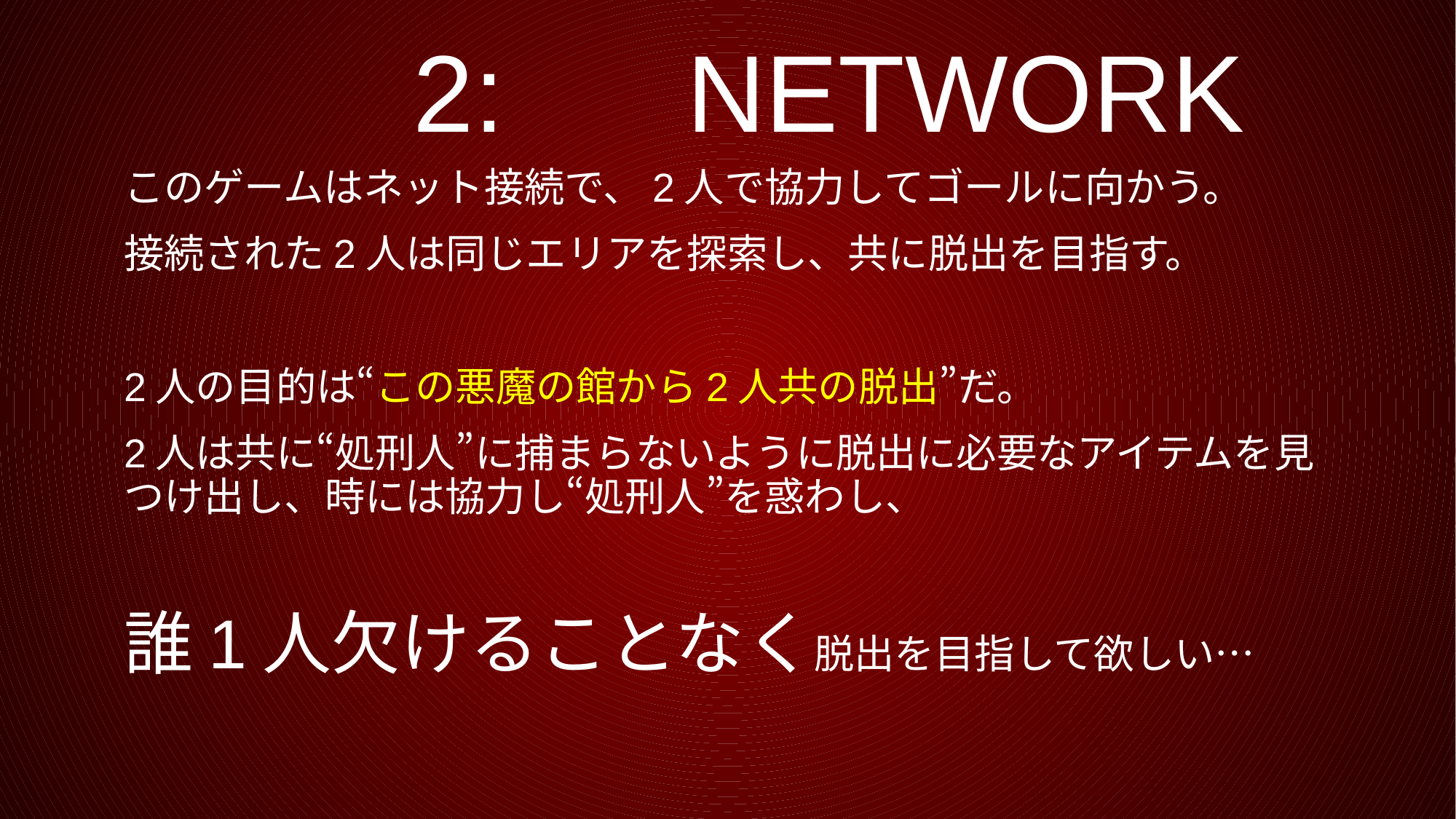

# 2:      NetWork
このゲームはネット接続で、2人で協力してゴールに向かう。
接続された2人は同じエリアを探索し、共に脱出を目指す。

2人の目的は“この悪魔の館から2人共の脱出”だ。
2人は共に“処刑人”に捕まらないように脱出に必要なアイテムを見つけ出し、時には協力し“処刑人”を惑わし、

誰1人欠けることなく脱出を目指して欲しい…